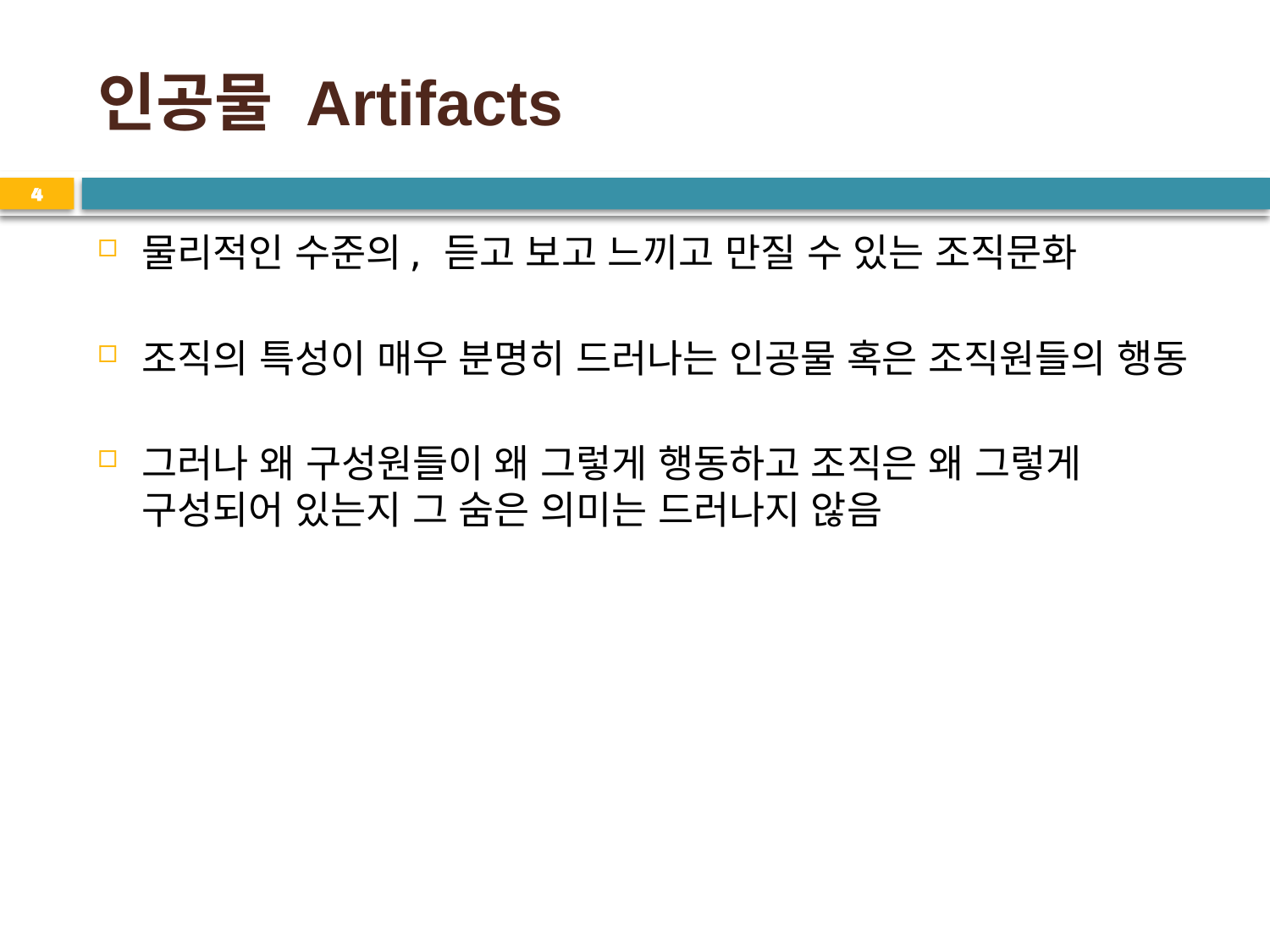

# 인공물 Artifacts
4
물리적인 수준의, 듣고 보고 느끼고 만질 수 있는 조직문화
조직의 특성이 매우 분명히 드러나는 인공물 혹은 조직원들의 행동
그러나 왜 구성원들이 왜 그렇게 행동하고 조직은 왜 그렇게 구성되어 있는지 그 숨은 의미는 드러나지 않음